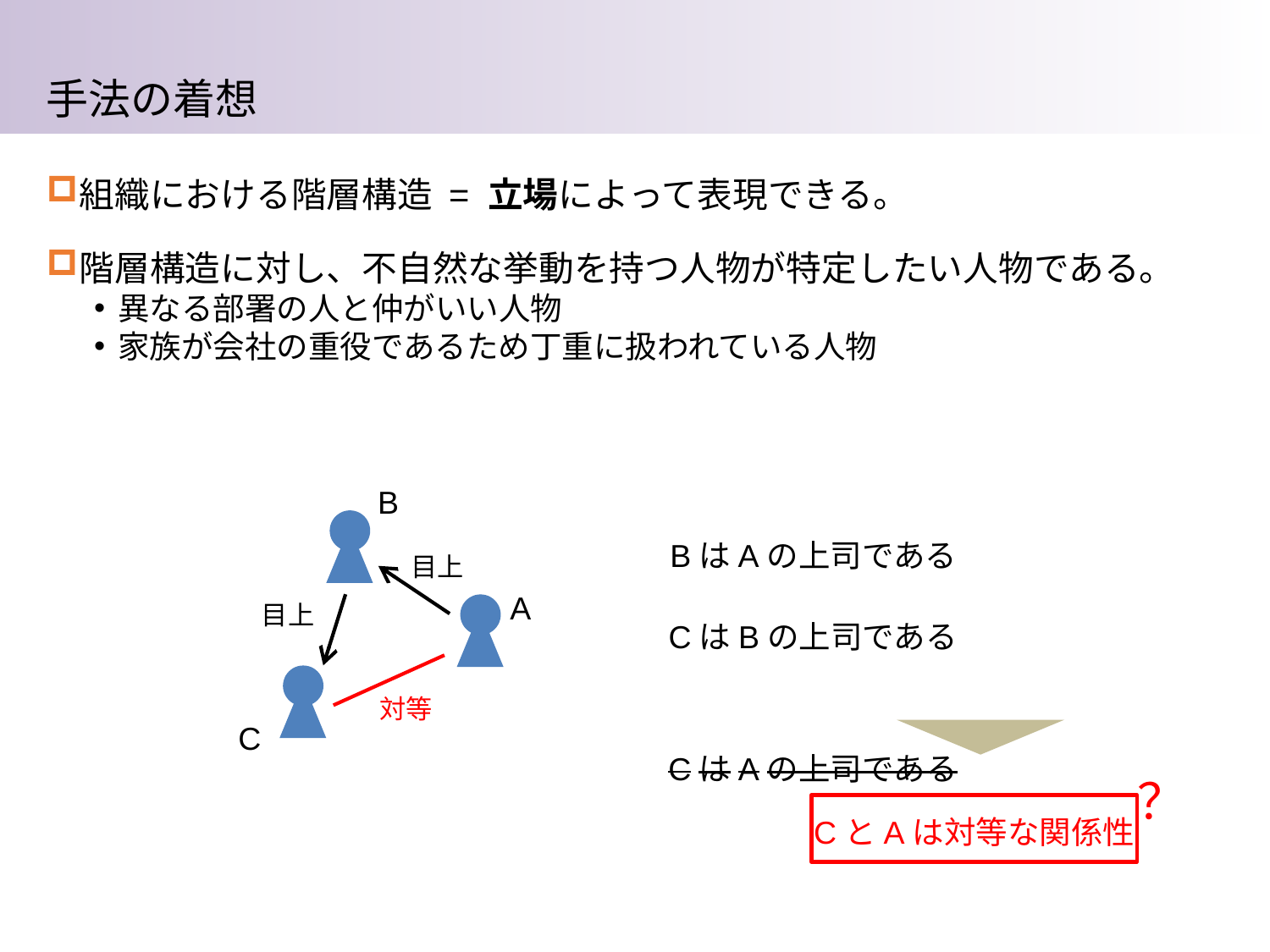

手法の着想
組織における階層構造 = 立場によって表現できる。

階層構造に対し、不自然な挙動を持つ人物が特定したい人物である。
異なる部署の人と仲がいい人物
家族が会社の重役であるため丁重に扱われている人物
B

BはAの上司である
目上

A
目上

CはBの上司である

対等
C

CはAの上司である
？

CとAは対等な関係性